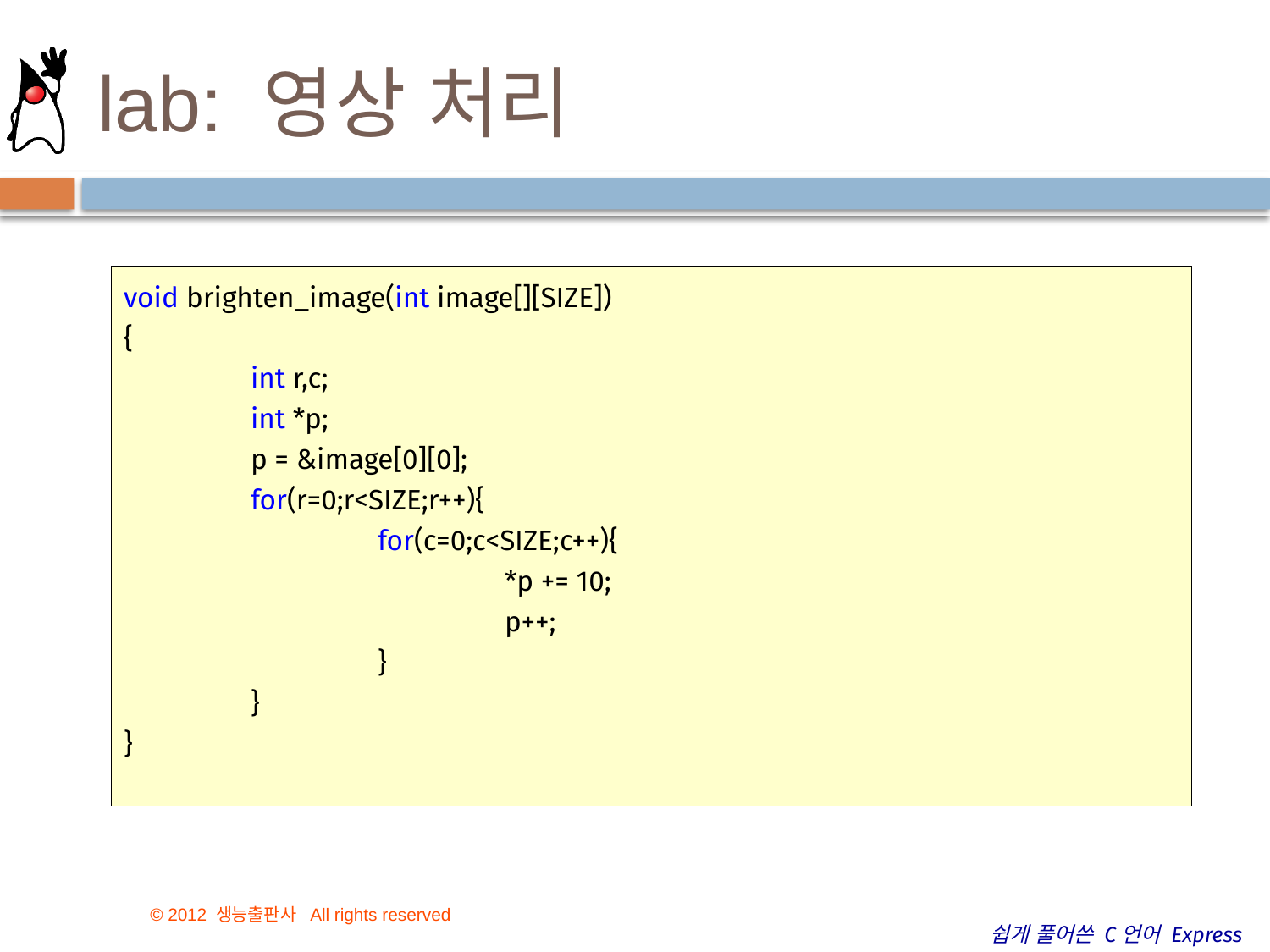

# lab: 영상 처리
void brighten_image(int image[][SIZE])
{
	int r,c;
	int *p;
	p = &image[0][0];
	for(r=0;r<SIZE;r++){
		for(c=0;c<SIZE;c++){
			*p += 10;
			p++;
		}
	}
}